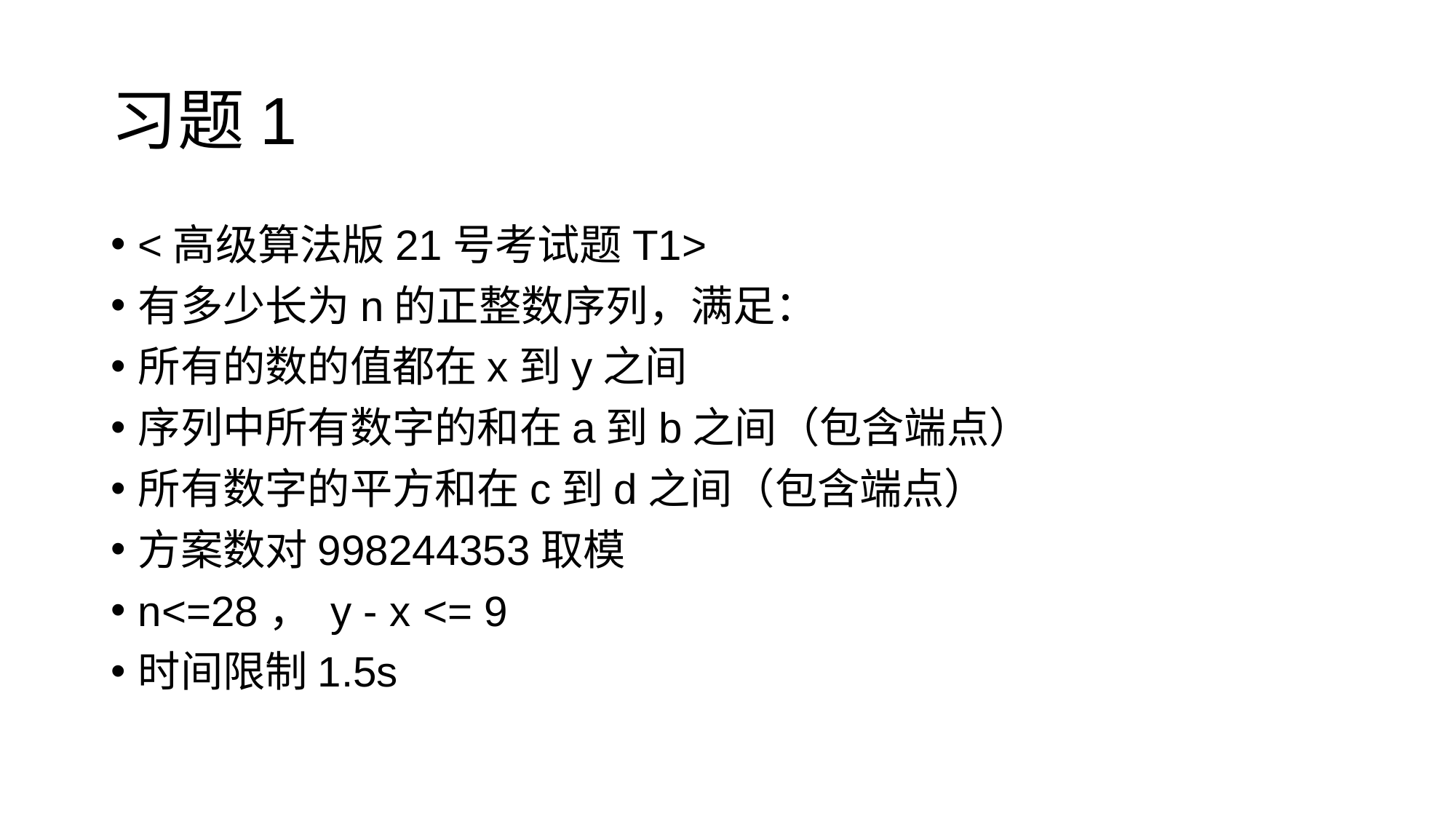

# 习题1
<高级算法版21号考试题T1>
有多少长为n的正整数序列，满足：
所有的数的值都在x到y之间
序列中所有数字的和在a到b之间（包含端点）
所有数字的平方和在c到d之间（包含端点）
方案数对998244353取模
n<=28， y - x <= 9
时间限制1.5s